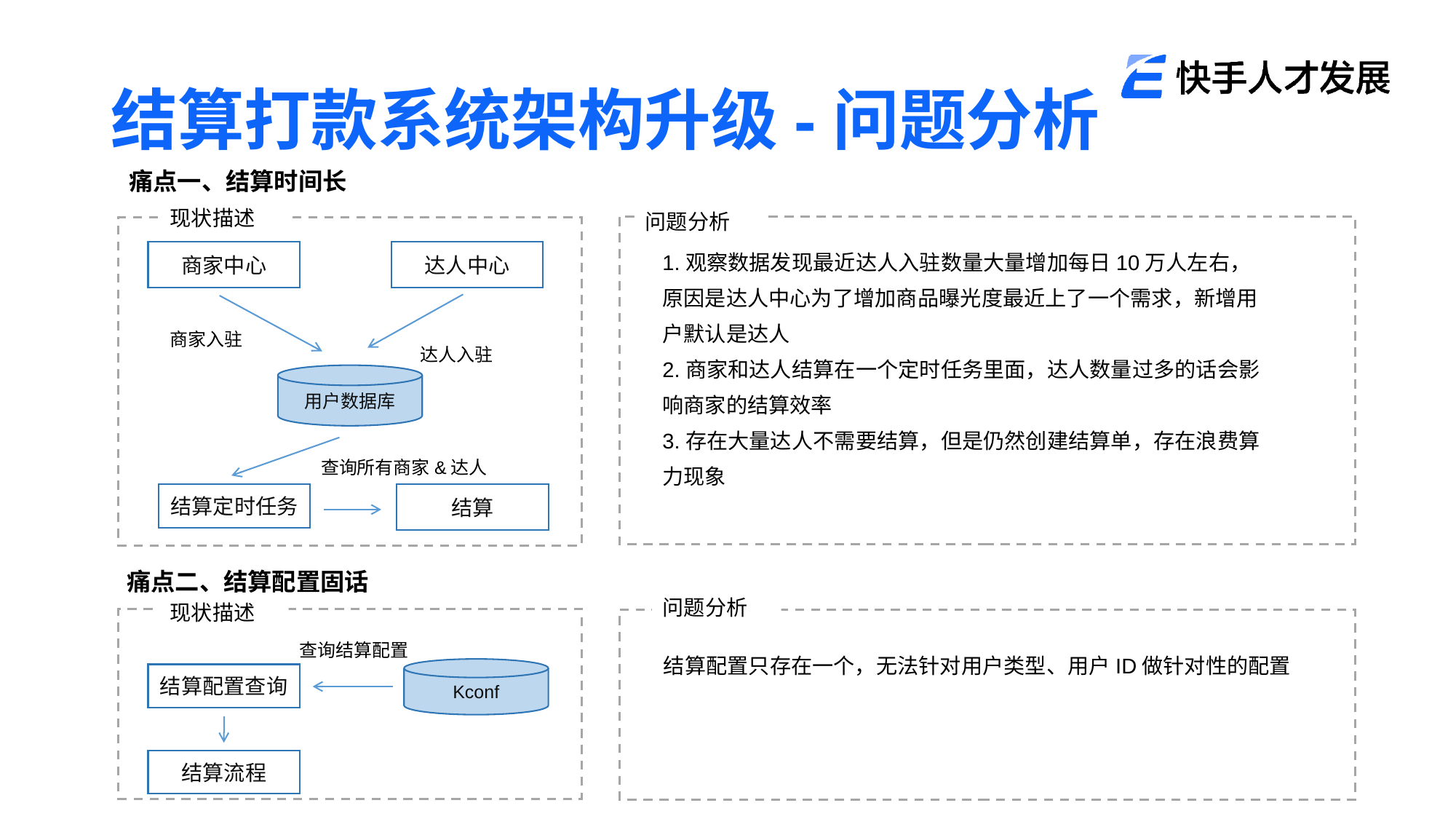

# 结算打款系统架构升级-问题分析
痛点一、结算时间长
现状描述

商家中心
达人中心
商家入驻
达人入驻
用户数据库
查询所有商家&达人
结算定时任务
结算
问题分析

1.观察数据发现最近达人入驻数量大量增加每日10万人左右，原因是达人中心为了增加商品曝光度最近上了一个需求，新增用户默认是达人
2.商家和达人结算在一个定时任务里面，达人数量过多的话会影响商家的结算效率
3.存在大量达人不需要结算，但是仍然创建结算单，存在浪费算力现象
痛点二、结算配置固话
问题分析

现状描述

查询结算配置
结算配置只存在一个，无法针对用户类型、用户ID做针对性的配置
Kconf
结算配置查询
结算流程